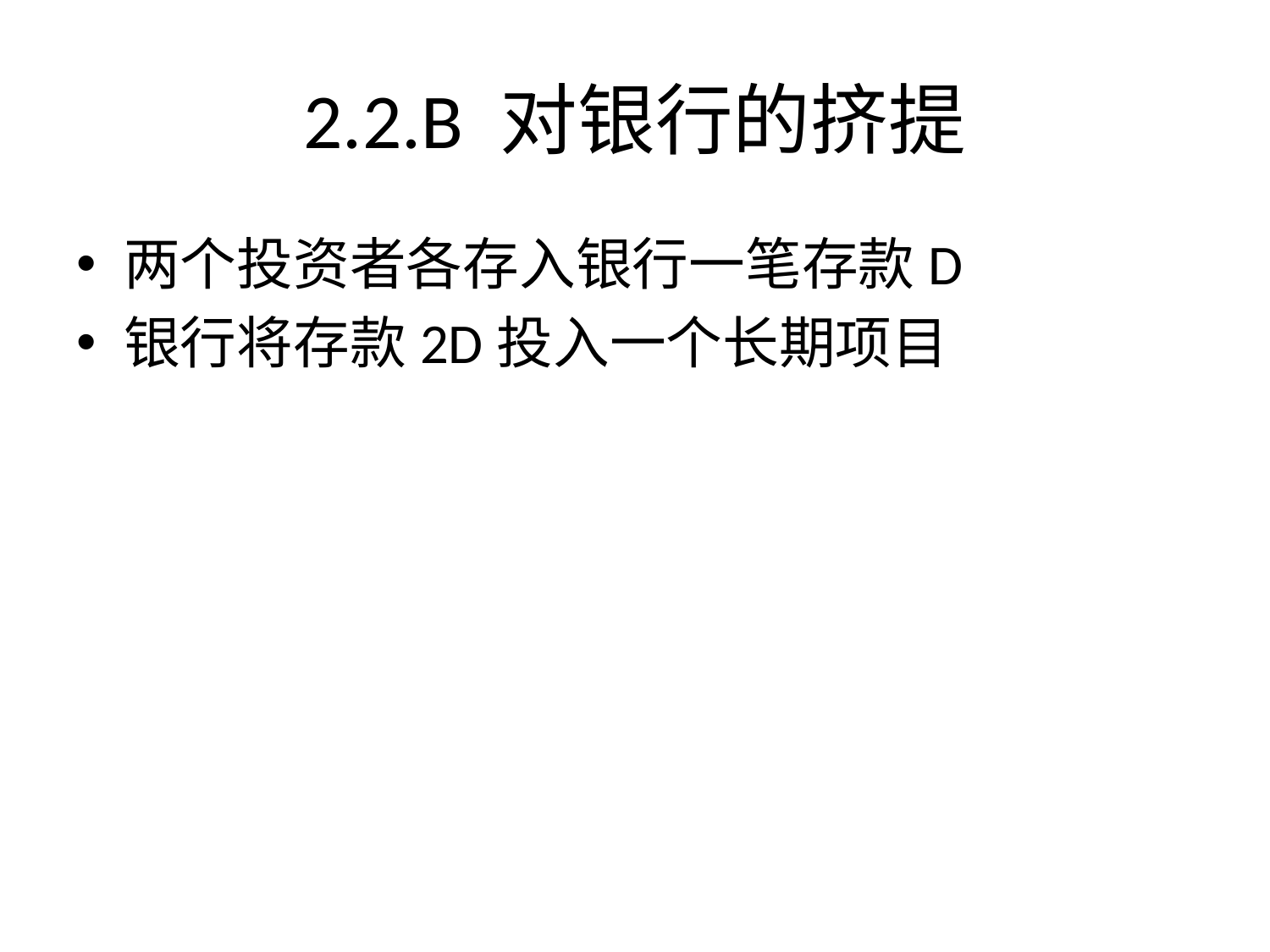

2.2.B 对银行的挤提
两个投资者各存入银行一笔存款D
银行将存款2D投入一个长期项目